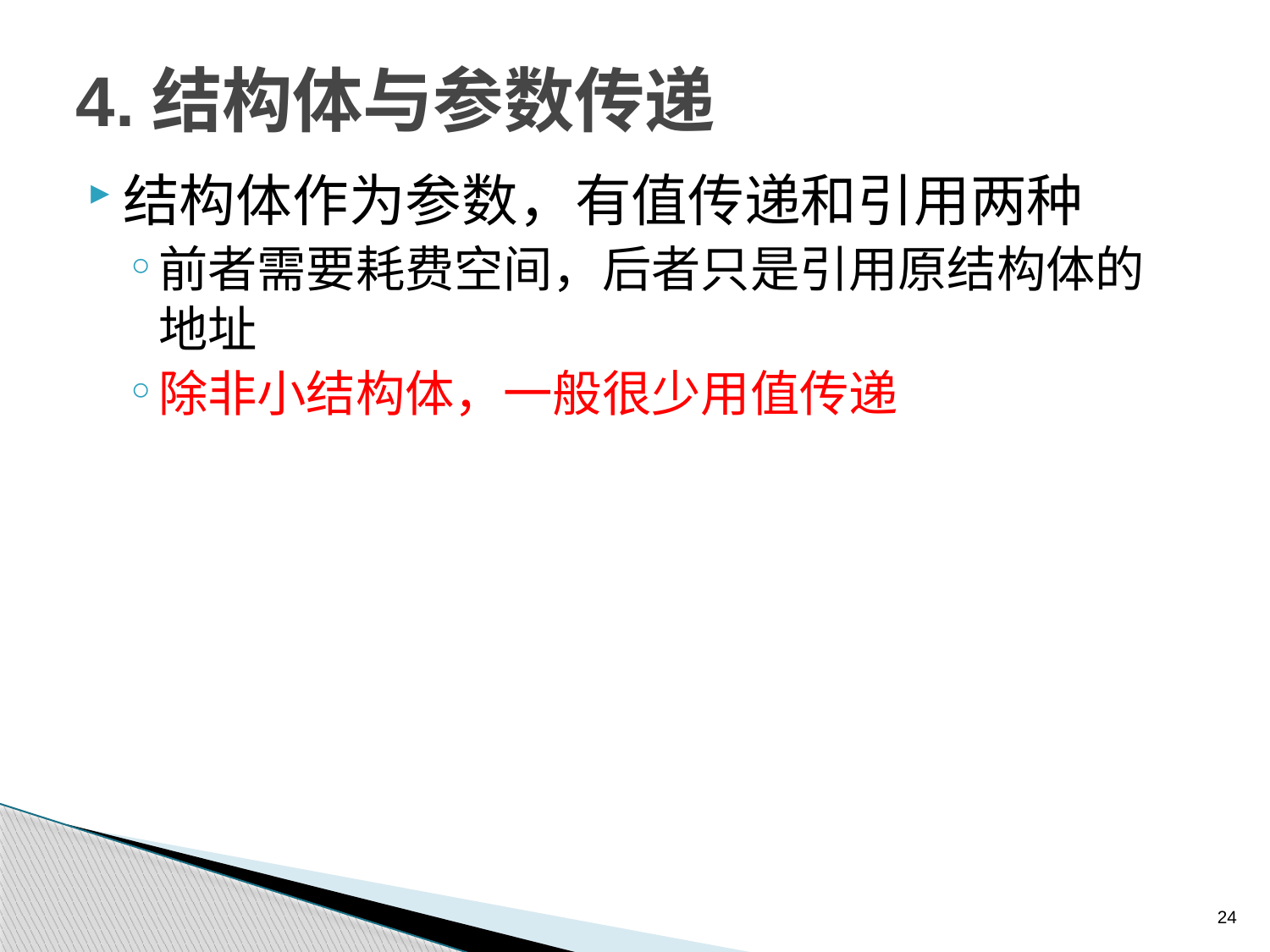

# 4.结构体与参数传递
结构体作为参数，有值传递和引用两种
前者需要耗费空间，后者只是引用原结构体的地址
除非小结构体，一般很少用值传递
24